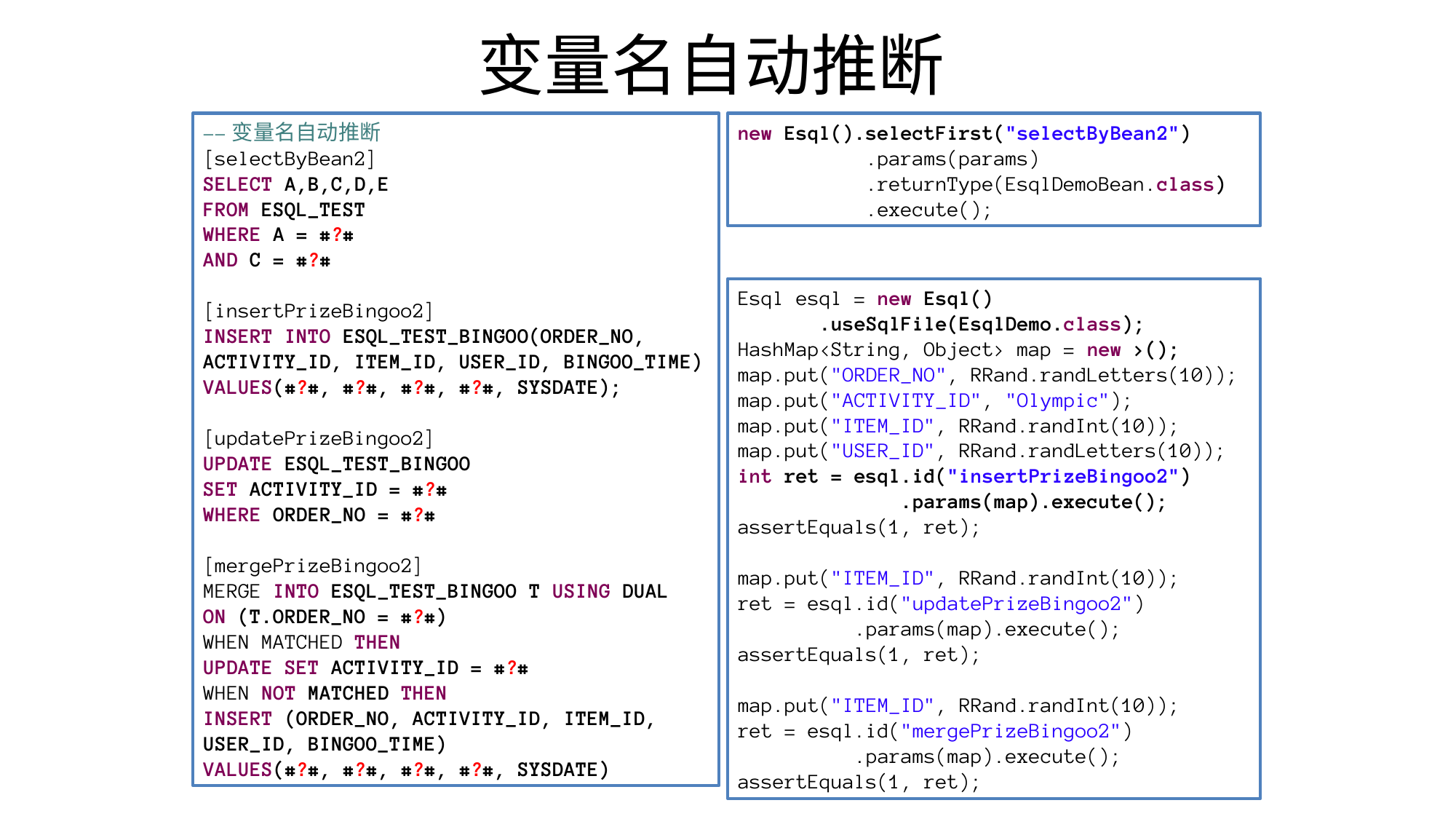

# 变量名自动推断
--变量名自动推断
[selectByBean2]
SELECT A,B,C,D,E
FROM ESQL_TEST
WHERE A = #?#
AND C = #?#

[insertPrizeBingoo2]
INSERT INTO ESQL_TEST_BINGOO(ORDER_NO, ACTIVITY_ID, ITEM_ID, USER_ID, BINGOO_TIME)
VALUES(#?#, #?#, #?#, #?#, SYSDATE);

[updatePrizeBingoo2]
UPDATE ESQL_TEST_BINGOO
SET ACTIVITY_ID = #?#
WHERE ORDER_NO = #?#

[mergePrizeBingoo2]
MERGE INTO ESQL_TEST_BINGOO T USING DUAL
ON (T.ORDER_NO = #?#)
WHEN MATCHED THEN
UPDATE SET ACTIVITY_ID = #?#
WHEN NOT MATCHED THEN
INSERT (ORDER_NO, ACTIVITY_ID, ITEM_ID, USER_ID, BINGOO_TIME)
VALUES(#?#, #?#, #?#, #?#, SYSDATE)
new Esql().selectFirst("selectByBean2")
           .params(params)
           .returnType(EsqlDemoBean.class)
           .execute();
Esql esql = new Esql()
       .useSqlFile(EsqlDemo.class);
HashMap<String, Object> map = new >();
map.put("ORDER_NO", RRand.randLetters(10));
map.put("ACTIVITY_ID", "Olympic");
map.put("ITEM_ID", RRand.randInt(10));
map.put("USER_ID", RRand.randLetters(10));
int ret = esql.id("insertPrizeBingoo2")
              .params(map).execute();
assertEquals(1, ret);

map.put("ITEM_ID", RRand.randInt(10));
ret = esql.id("updatePrizeBingoo2")
          .params(map).execute();
assertEquals(1, ret);

map.put("ITEM_ID", RRand.randInt(10));
ret = esql.id("mergePrizeBingoo2")
          .params(map).execute();
assertEquals(1, ret);